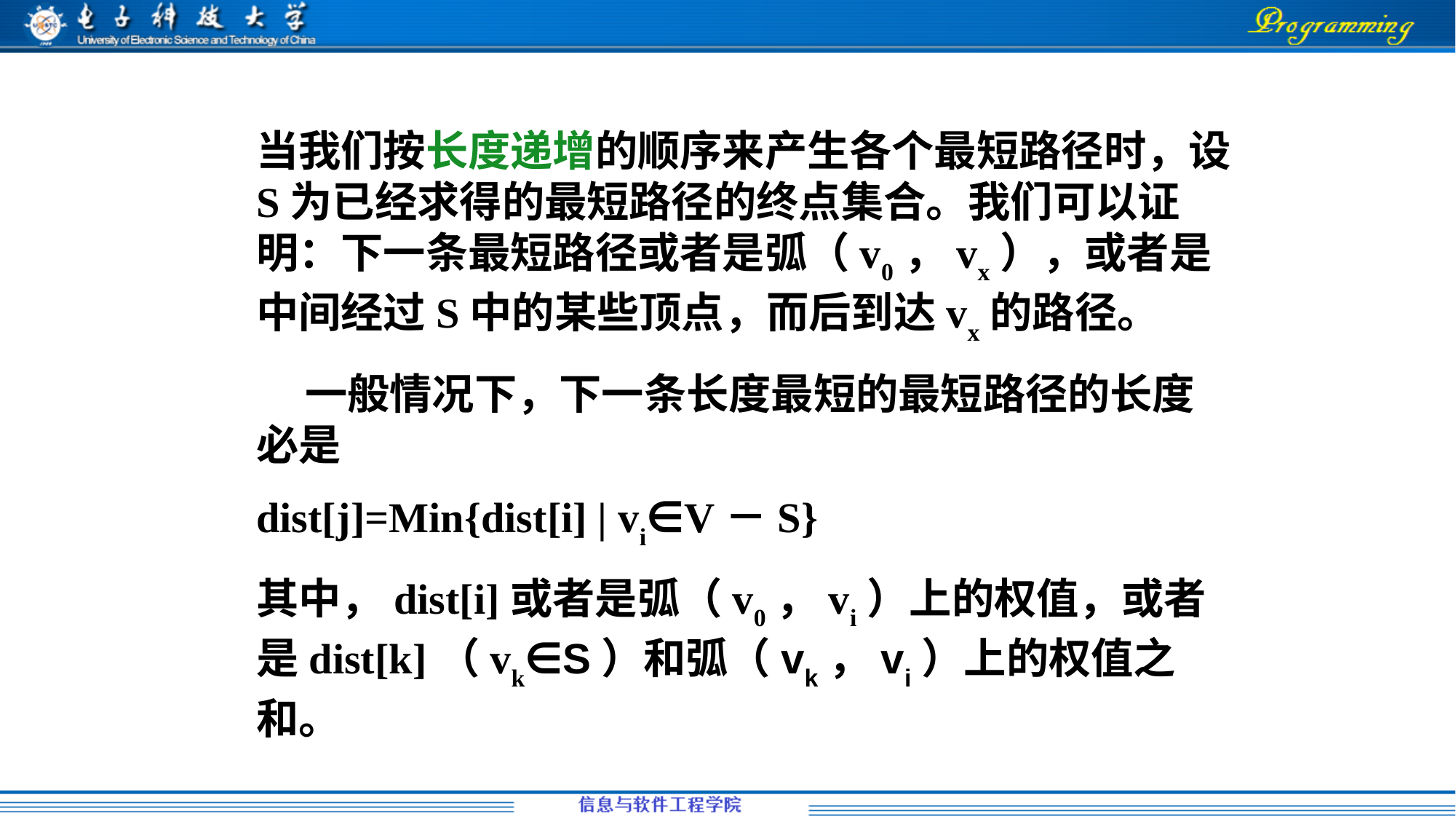

当我们按长度递增的顺序来产生各个最短路径时，设S为已经求得的最短路径的终点集合。我们可以证明：下一条最短路径或者是弧（v0，vx），或者是中间经过S中的某些顶点，而后到达vx的路径。
    一般情况下，下一条长度最短的最短路径的长度必是
dist[j]=Min{dist[i] | vi∈V－S}
其中，dist[i]或者是弧（v0，vi）上的权值，或者是dist[k]（vk∈S）和弧（vk，vi）上的权值之和。